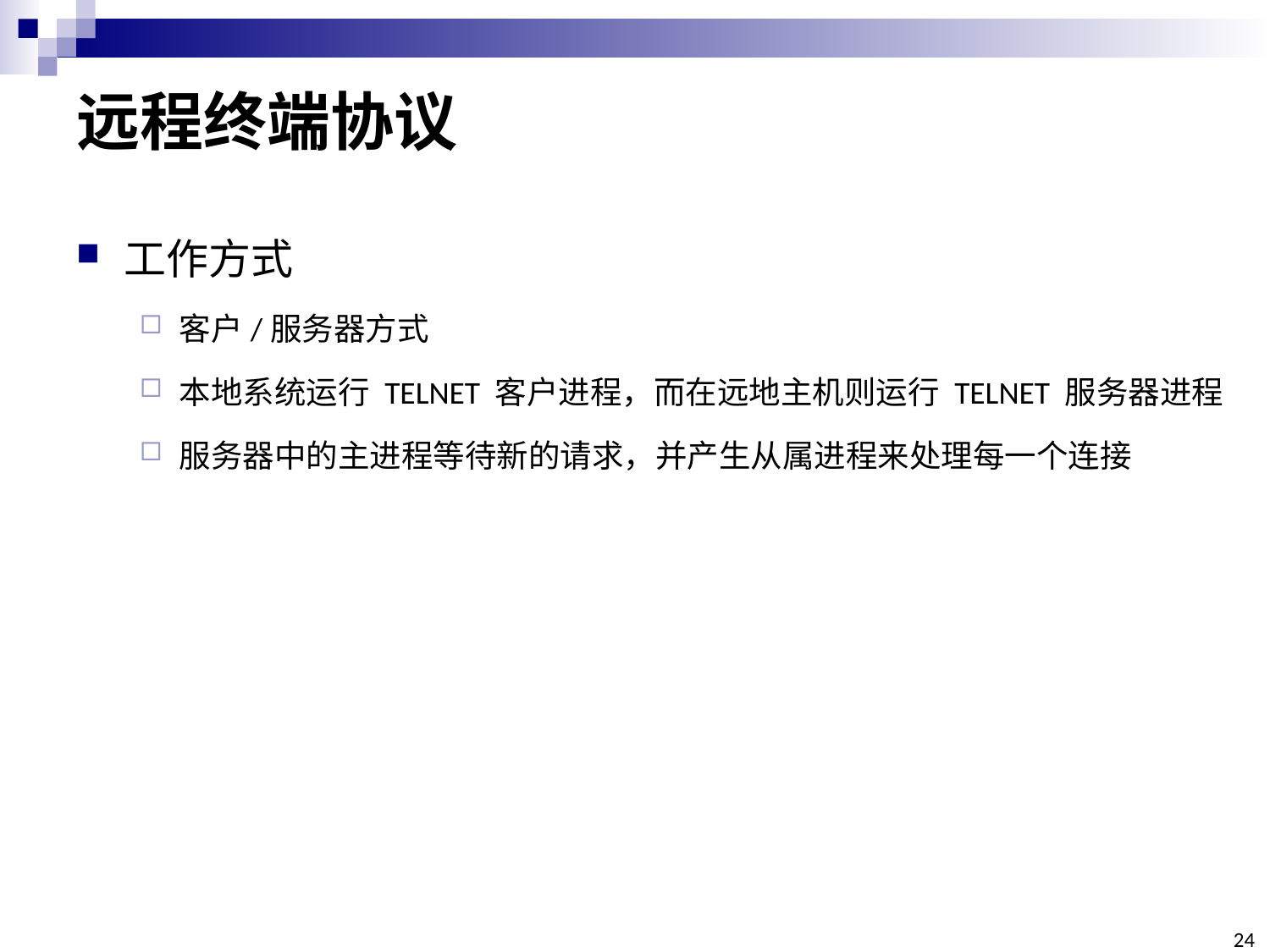

# 远程终端协议
工作方式
客户/服务器方式
本地系统运行 TELNET 客户进程，而在远地主机则运行 TELNET 服务器进程
服务器中的主进程等待新的请求，并产生从属进程来处理每一个连接
24